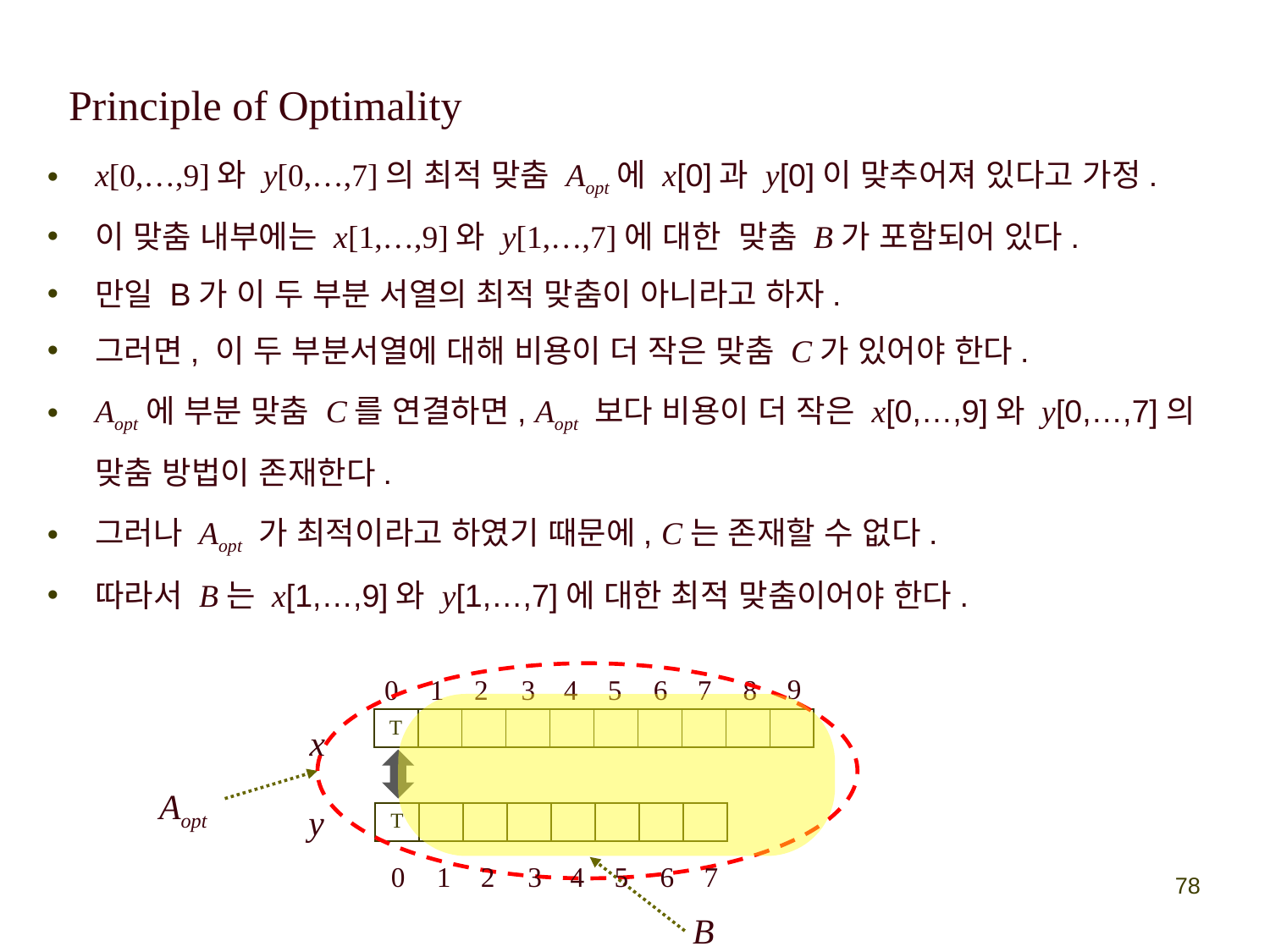

Principle of Optimality
x[0,…,9]와 y[0,…,7]의 최적 맞춤 Aopt에 x[0]과 y[0]이 맞추어져 있다고 가정.
이 맞춤 내부에는 x[1,…,9]와 y[1,…,7]에 대한  맞춤 B가 포함되어 있다.
만일 B가 이 두 부분 서열의 최적 맞춤이 아니라고 하자.
그러면, 이 두 부분서열에 대해 비용이 더 작은 맞춤 C가 있어야 한다.
Aopt에 부분 맞춤 C를 연결하면, Aopt 보다 비용이 더 작은 x[0,…,9]와 y[0,…,7]의 맞춤 방법이 존재한다.
그러나 Aopt 가 최적이라고 하였기 때문에, C는 존재할 수 없다.
따라서 B는 x[1,…,9]와 y[1,…,7]에 대한 최적 맞춤이어야 한다.
9
0
1
2
3
4
5
6
7
8

x

| T |  |  |  |  |  |  |  |  |  |
| --- | --- | --- | --- | --- | --- | --- | --- | --- | --- |

 Aopt
y
| T |  |  |  |  |  |  |  |
| --- | --- | --- | --- | --- | --- | --- | --- |
0
1
2
3
4
5
6
7
78
B